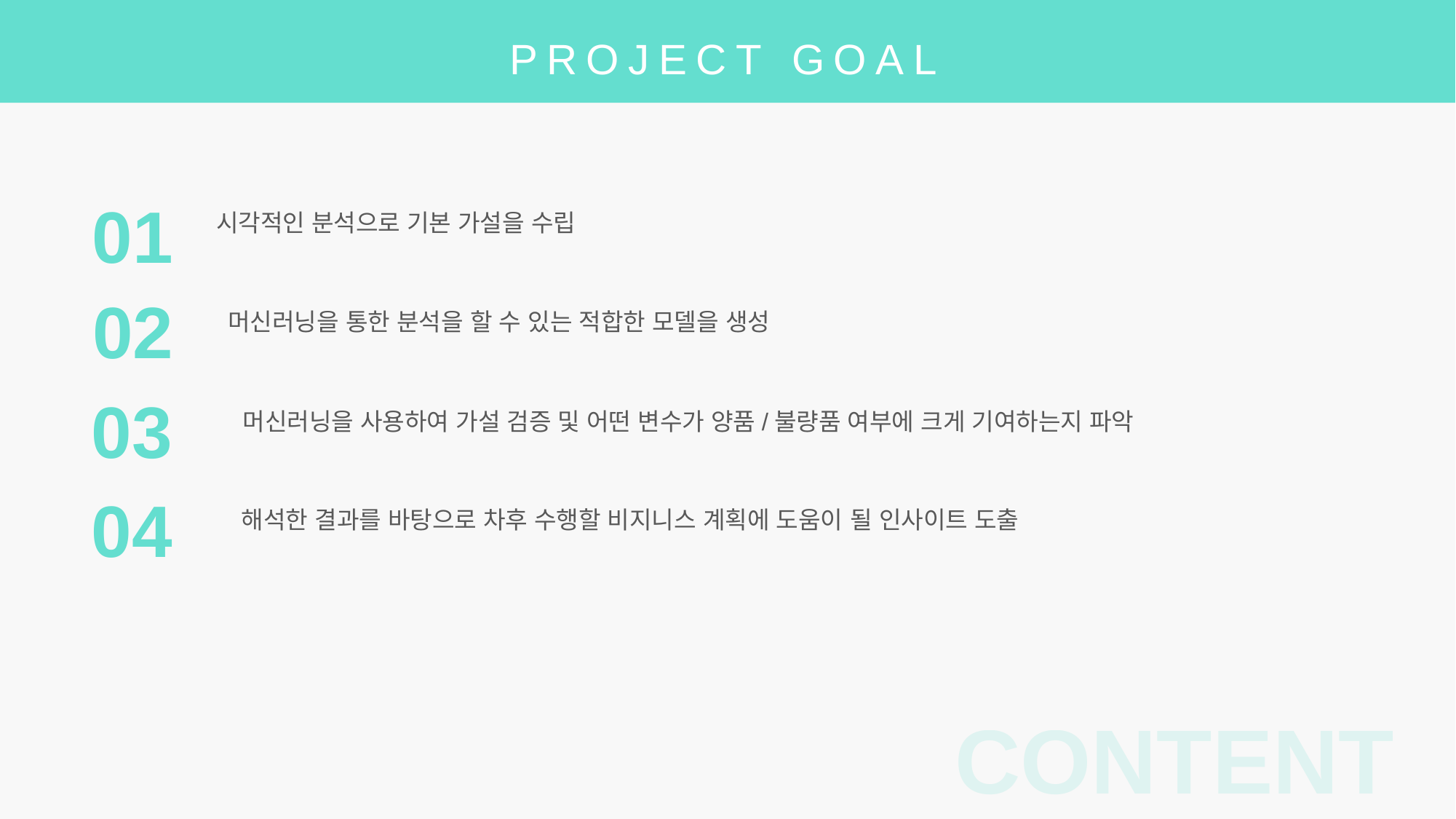

PROJECT GOAL
01
시각적인 분석으로 기본 가설을 수립
02
머신러닝을 통한 분석을 할 수 있는 적합한 모델을 생성

03
머신러닝을 사용하여 가설 검증 및 어떤 변수가 양품/불량품 여부에 크게 기여하는지 파악
04
해석한 결과를 바탕으로 차후 수행할 비지니스 계획에 도움이 될 인사이트 도출
CONTENTS